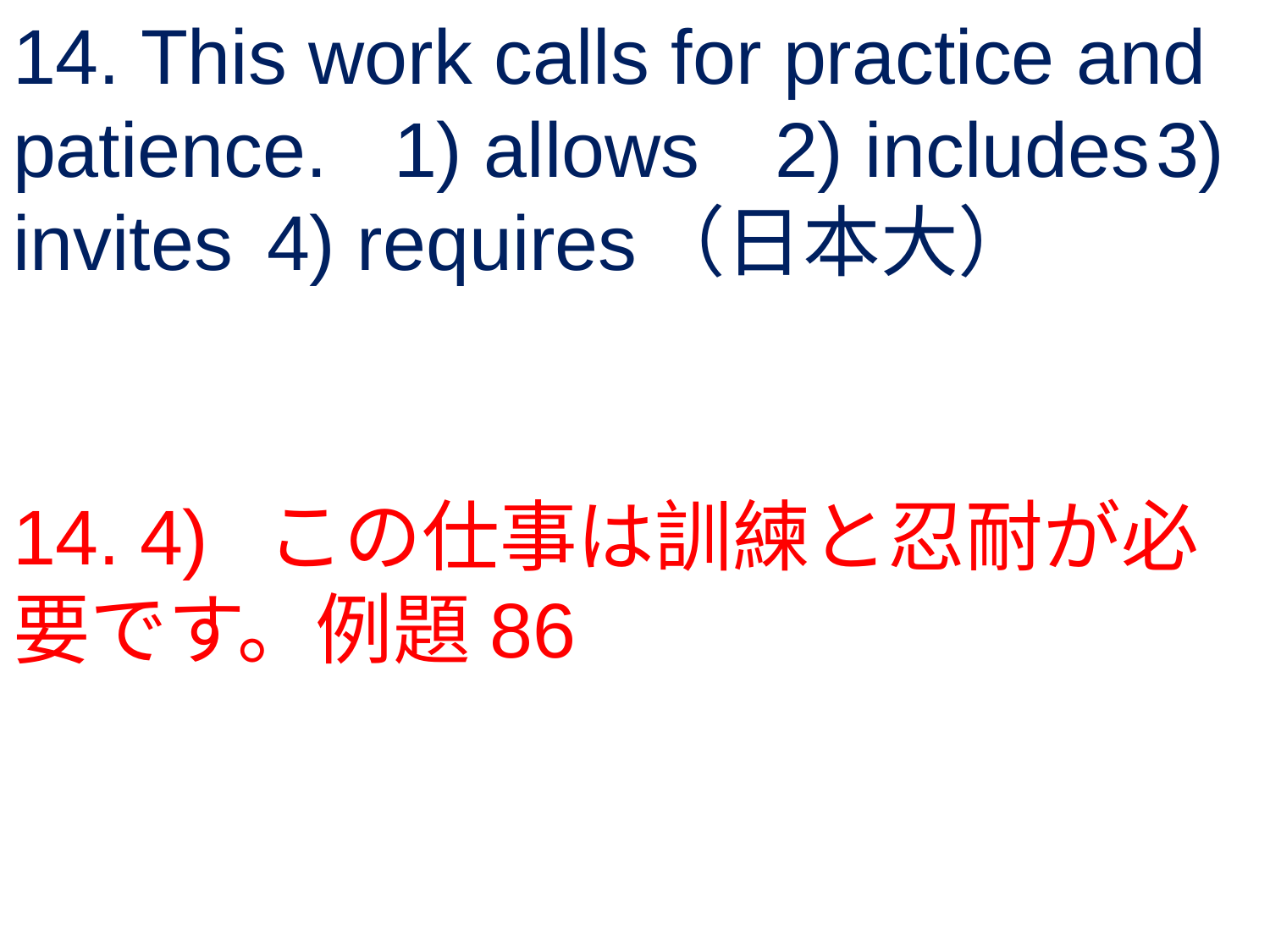

# 14. This work calls for practice and patience.	1) allows	2) includes	3) invites	4) requires	（日本大）
14.	4) 	この仕事は訓練と忍耐が必要です。例題86